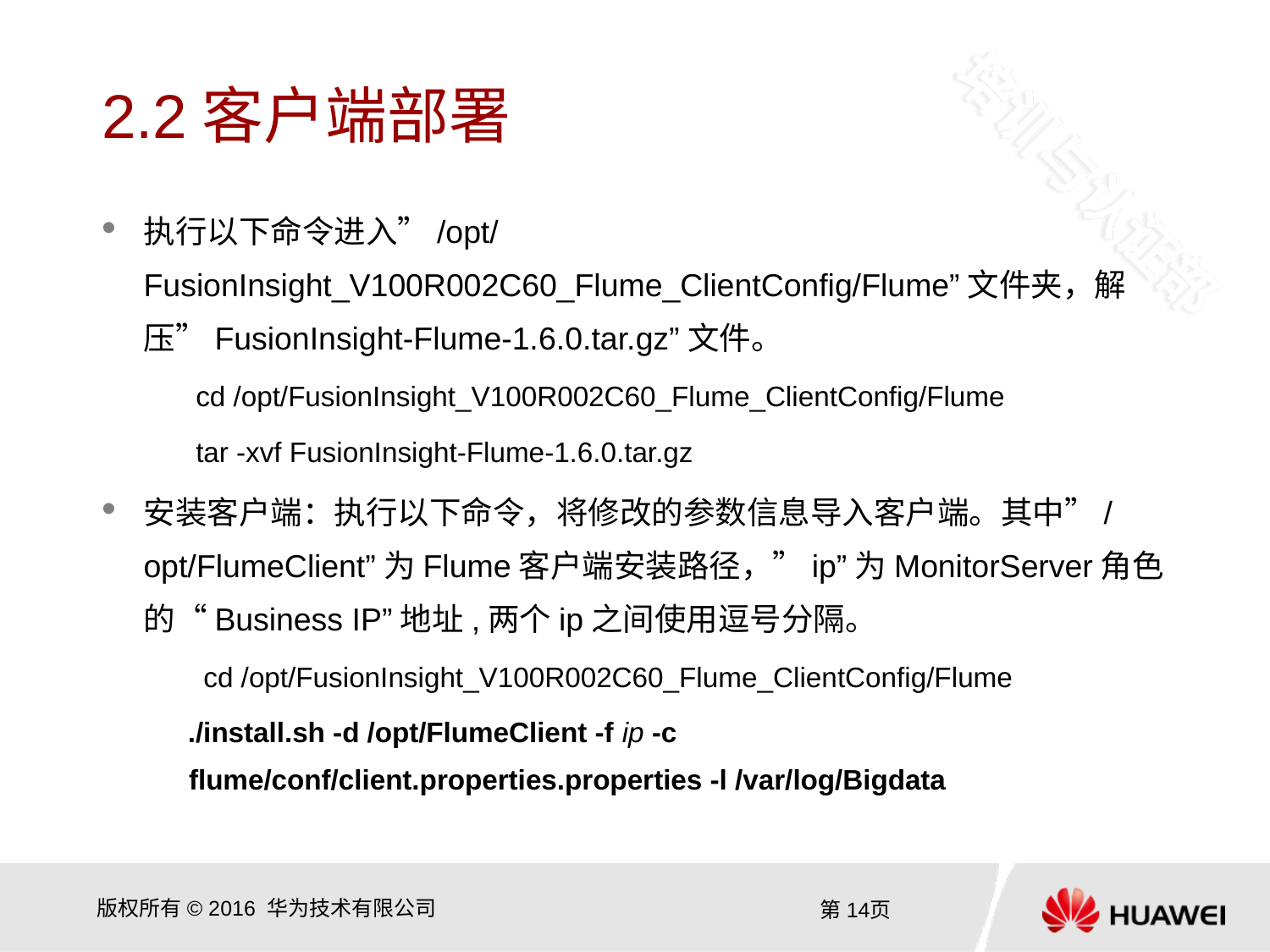

# 2.2客户端部署

执行以下命令进入”/opt/FusionInsight_V100R002C60_Flume_ClientConfig/Flume”文件夹，解压”FusionInsight-Flume-1.6.0.tar.gz”文件。
            cd /opt/FusionInsight_V100R002C60_Flume_ClientConfig/Flume
            tar -xvf FusionInsight-Flume-1.6.0.tar.gz
安装客户端：执行以下命令，将修改的参数信息导入客户端。其中”/opt/FlumeClient”为Flume客户端安装路径，”ip”为MonitorServer角色的“Business IP”地址,两个ip之间使用逗号分隔。
             cd /opt/FusionInsight_V100R002C60_Flume_ClientConfig/Flume
           ./install.sh -d /opt/FlumeClient -f ip -c flume/conf/client.properties.properties -l /var/log/Bigdata